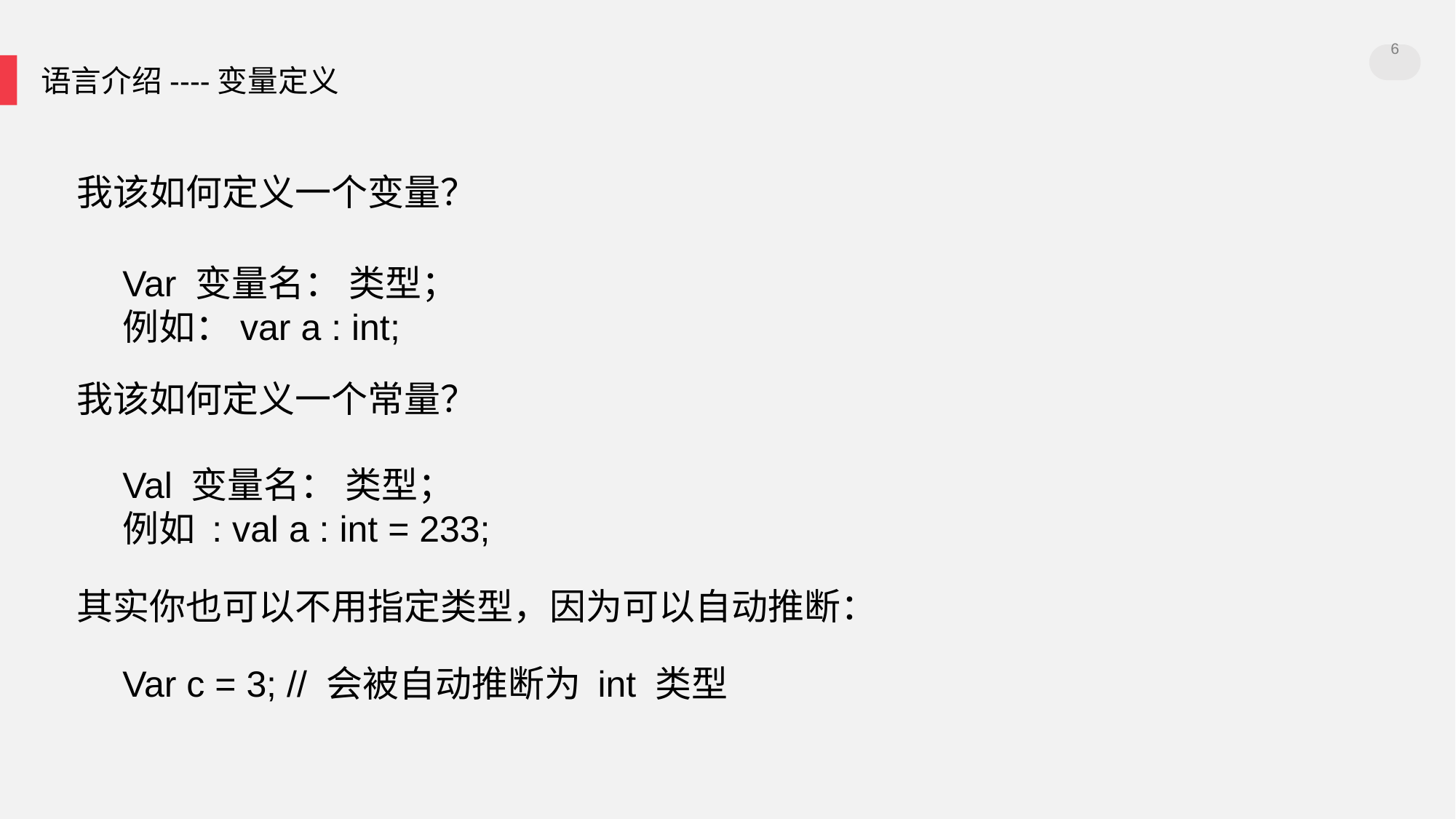

6
语言介绍----变量定义
我该如何定义一个变量？
Var 变量名： 类型；
例如：var a : int;
我该如何定义一个常量？
Val 变量名： 类型；
例如 : val a : int = 233;
其实你也可以不用指定类型，因为可以自动推断：
Var c = 3; // 会被自动推断为 int 类型